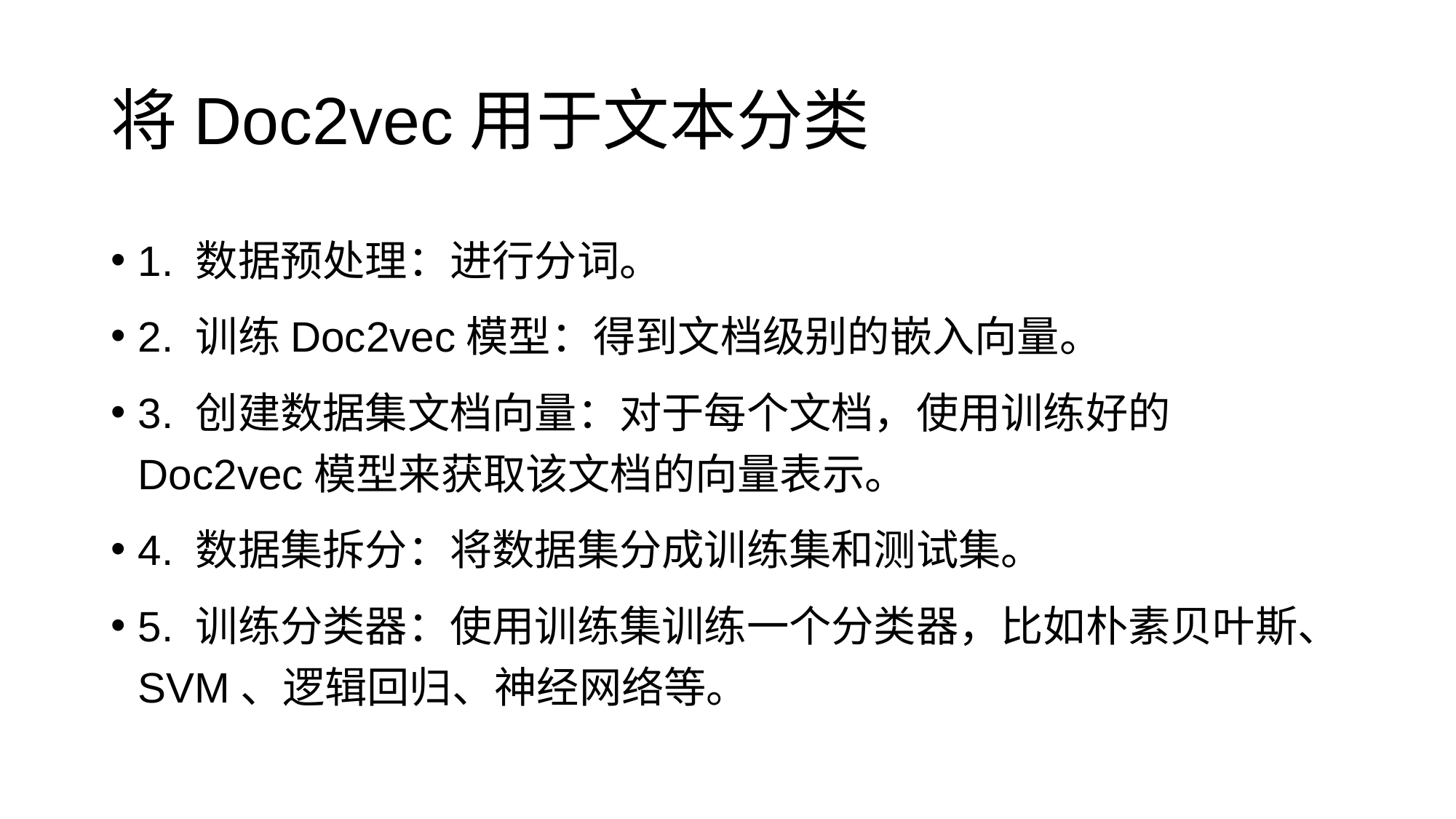

# 将Doc2vec用于文本分类
1. 数据预处理：进行分词。
2. 训练Doc2vec模型：得到文档级别的嵌入向量。
3. 创建数据集文档向量：对于每个文档，使用训练好的Doc2vec模型来获取该文档的向量表示。
4. 数据集拆分：将数据集分成训练集和测试集。
5. 训练分类器：使用训练集训练一个分类器，比如朴素贝叶斯、SVM、逻辑回归、神经网络等。